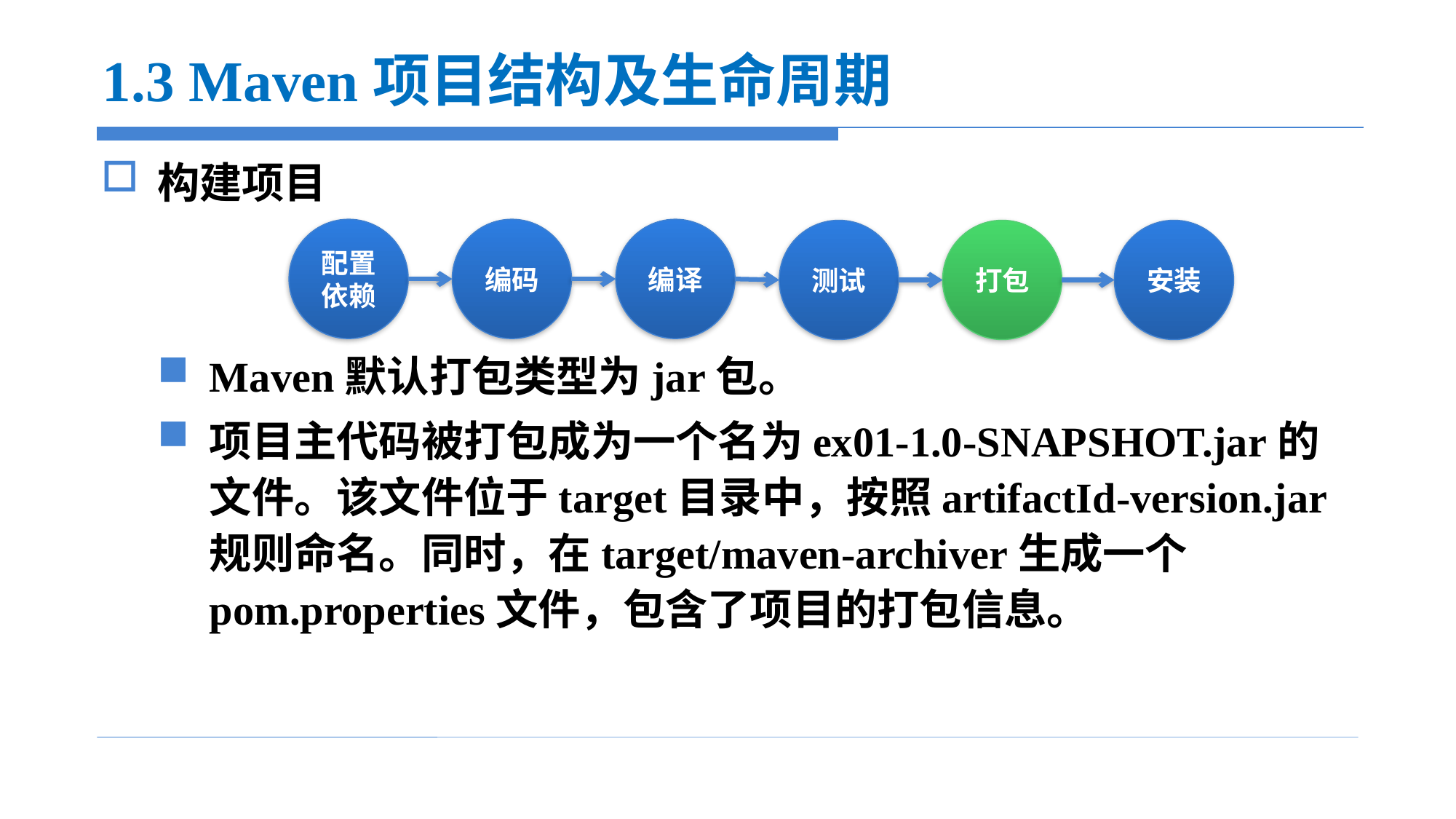

# 1.3 Maven项目结构及生命周期
构建项目

Maven默认打包类型为jar包。
项目主代码被打包成为一个名为ex01-1.0-SNAPSHOT.jar的文件。该文件位于target目录中，按照artifactId-version.jar规则命名。同时，在target/maven-archiver生成一个pom.properties文件，包含了项目的打包信息。
配置依赖
编码
编译
测试
打包
安装
29